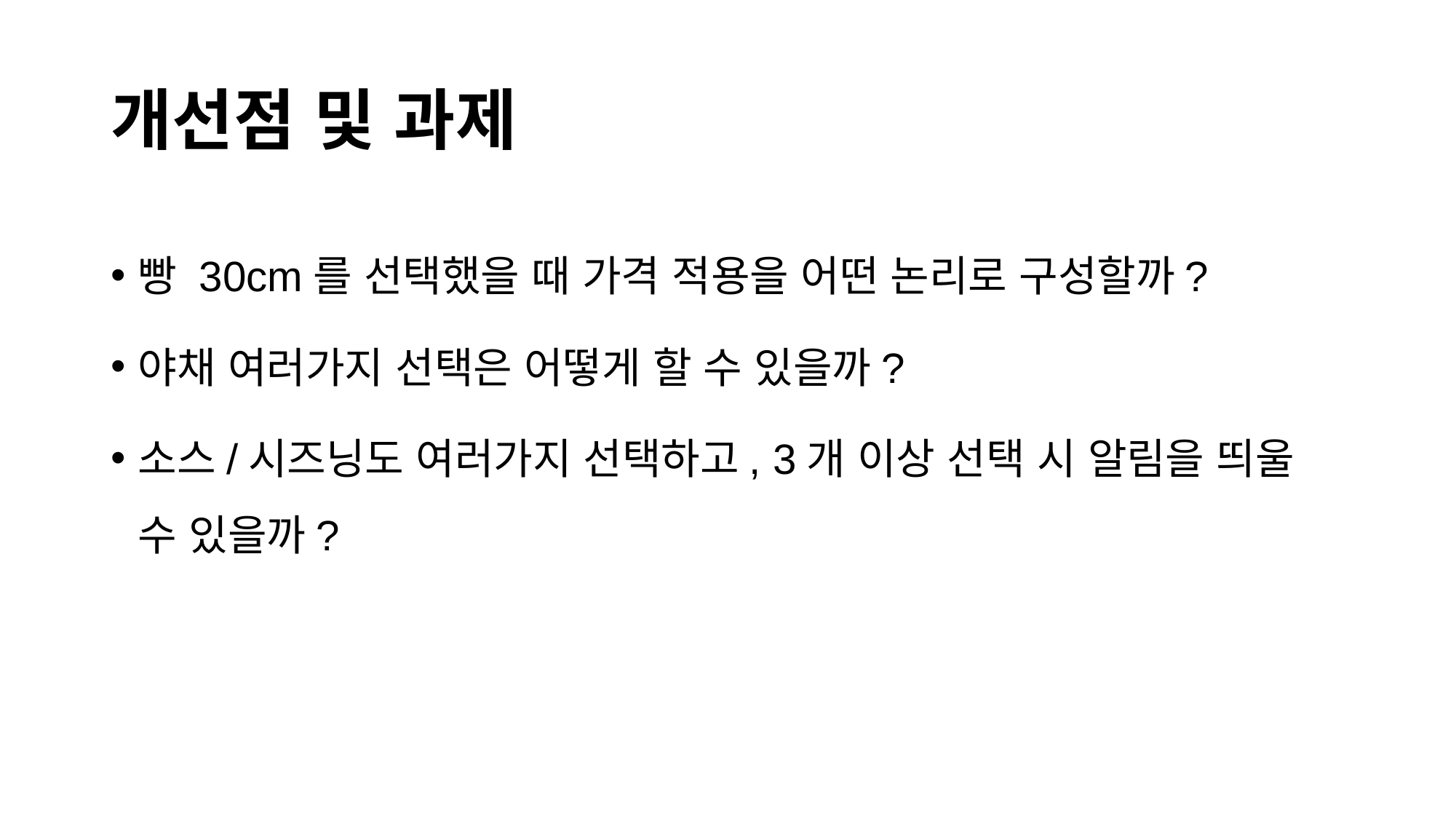

# 개선점 및 과제
빵 30cm를 선택했을 때 가격 적용을 어떤 논리로 구성할까?
야채 여러가지 선택은 어떻게 할 수 있을까?
소스/시즈닝도 여러가지 선택하고, 3개 이상 선택 시 알림을 띄울 수 있을까?